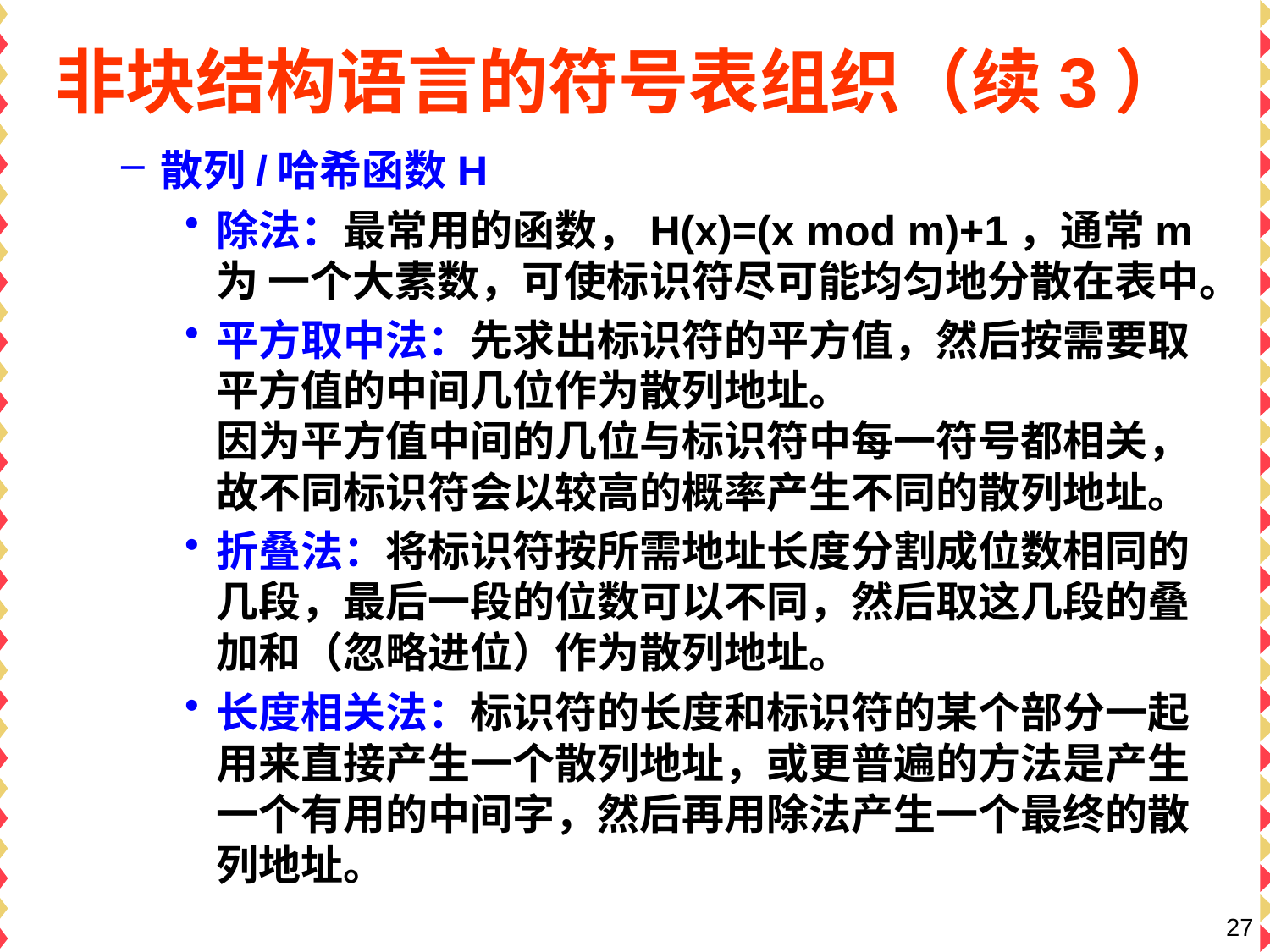

# 非块结构语言的符号表组织（续3）
散列/哈希函数H
除法：最常用的函数，H(x)=(x mod m)+1，通常m为 一个大素数，可使标识符尽可能均匀地分散在表中。
平方取中法：先求出标识符的平方值，然后按需要取平方值的中间几位作为散列地址。
因为平方值中间的几位与标识符中每一符号都相关，故不同标识符会以较高的概率产生不同的散列地址。
折叠法：将标识符按所需地址长度分割成位数相同的几段，最后一段的位数可以不同，然后取这几段的叠加和（忽略进位）作为散列地址。
长度相关法：标识符的长度和标识符的某个部分一起用来直接产生一个散列地址，或更普遍的方法是产生一个有用的中间字，然后再用除法产生一个最终的散列地址。
27